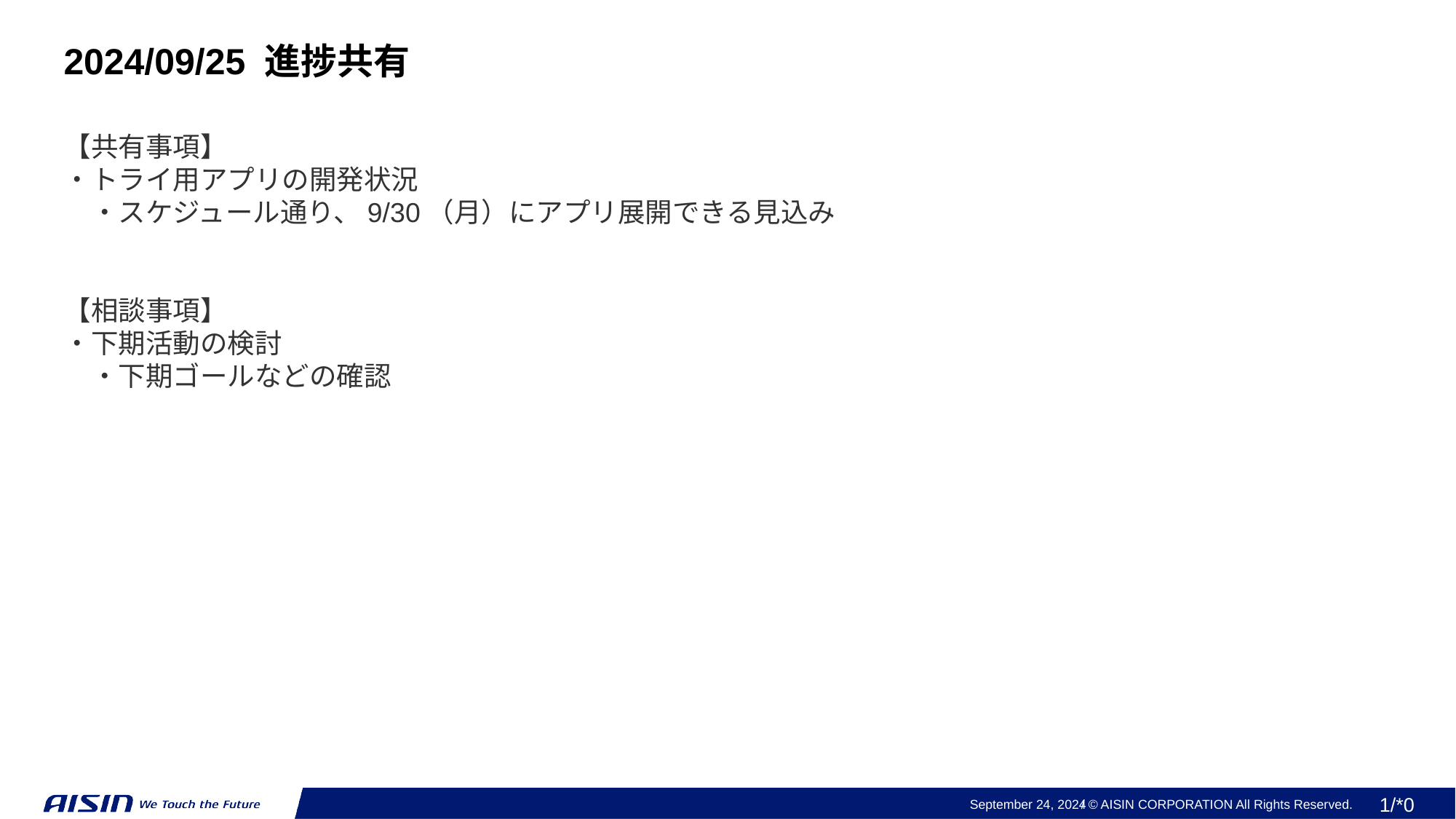

2024/09/25 進捗共有

【共有事項】
・トライ用アプリの開発状況
　・スケジュール通り、9/30（月）にアプリ展開できる見込み

【相談事項】
・下期活動の検討
　・下期ゴールなどの確認
September 24, 2024